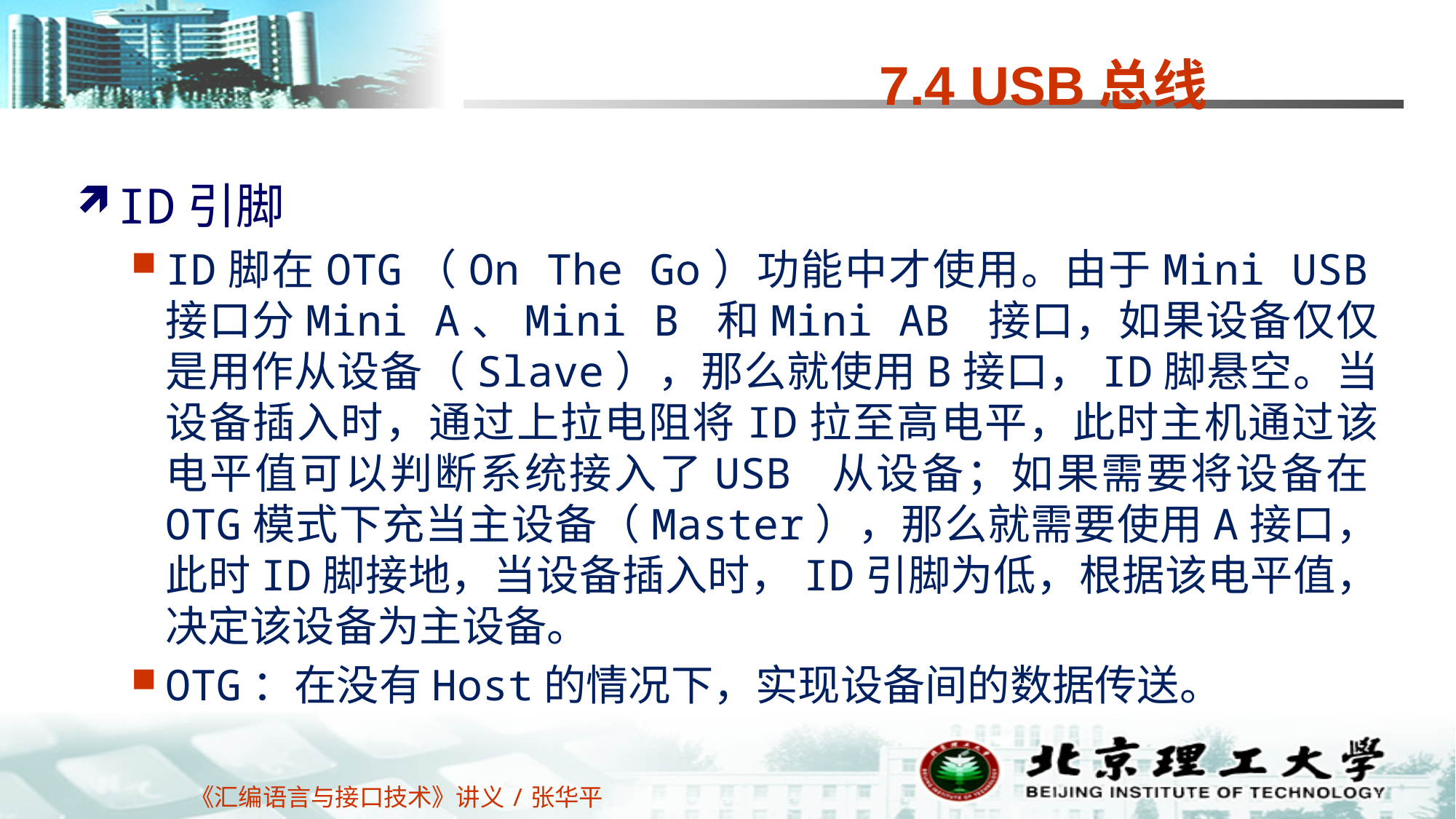

# 7.4 USB总线
ID引脚
ID脚在OTG（On The Go）功能中才使用。由于Mini USB接口分Mini A、Mini B 和Mini AB 接口，如果设备仅仅是用作从设备（Slave），那么就使用B接口，ID脚悬空。当设备插入时，通过上拉电阻将ID拉至高电平，此时主机通过该电平值可以判断系统接入了USB 从设备；如果需要将设备在OTG模式下充当主设备（Master），那么就需要使用A接口，此时ID脚接地，当设备插入时，ID引脚为低，根据该电平值，决定该设备为主设备。
OTG：在没有Host的情况下，实现设备间的数据传送。